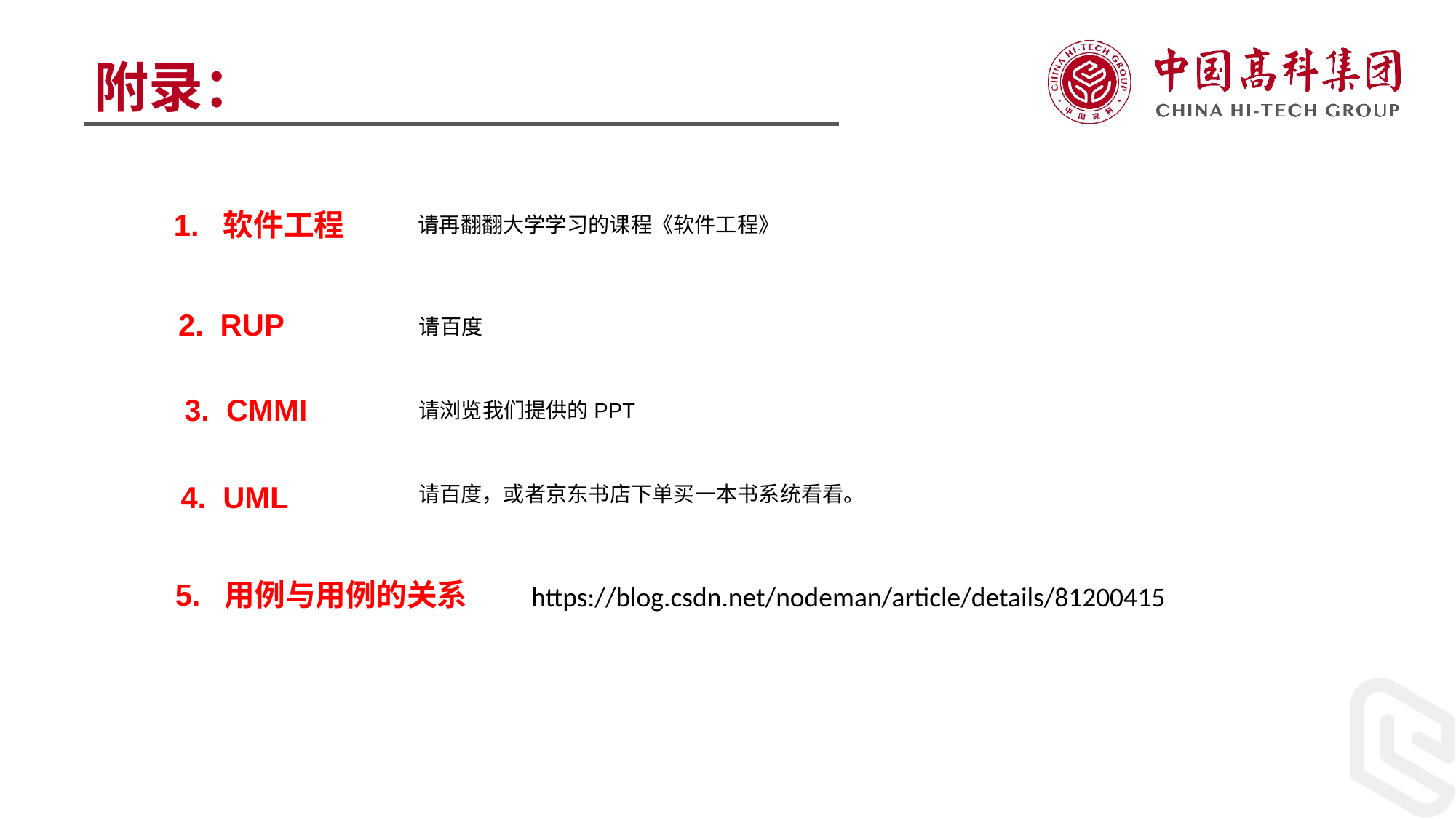

附录：
1.  软件工程
请再翻翻大学学习的课程《软件工程》
2.  RUP
请百度
3.  CMMI
请浏览我们提供的PPT
4.  UML
请百度，或者京东书店下单买一本书系统看看。
5.  用例与用例的关系
https://blog.csdn.net/nodeman/article/details/81200415